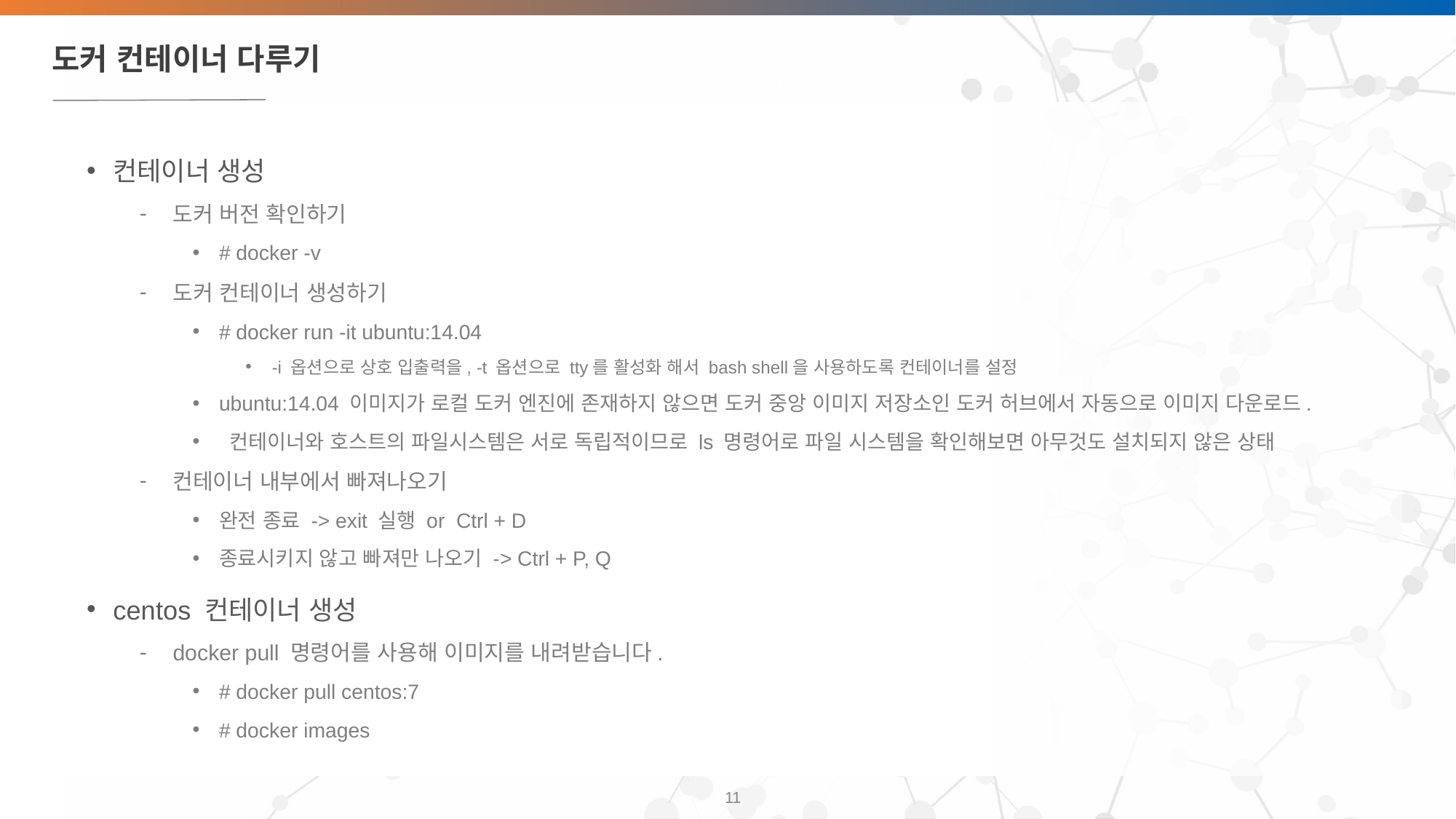

# 도커 컨테이너 다루기

컨테이너 생성
도커 버전 확인하기
# docker -v
도커 컨테이너 생성하기
# docker run -it ubuntu:14.04
-i 옵션으로 상호 입출력을, -t 옵션으로 tty를 활성화 해서 bash shell을 사용하도록 컨테이너를 설정
ubuntu:14.04 이미지가 로컬 도커 엔진에 존재하지 않으면 도커 중앙 이미지 저장소인 도커 허브에서 자동으로 이미지 다운로드.
 컨테이너와 호스트의 파일시스템은 서로 독립적이므로 ls 명령어로 파일 시스템을 확인해보면 아무것도 설치되지 않은 상태
컨테이너 내부에서 빠져나오기
완전 종료 -> exit 실행 or  Ctrl + D
종료시키지 않고 빠져만 나오기 -> Ctrl + P, Q
centos 컨테이너 생성
docker pull 명령어를 사용해 이미지를 내려받습니다.
# docker pull centos:7
# docker images
11